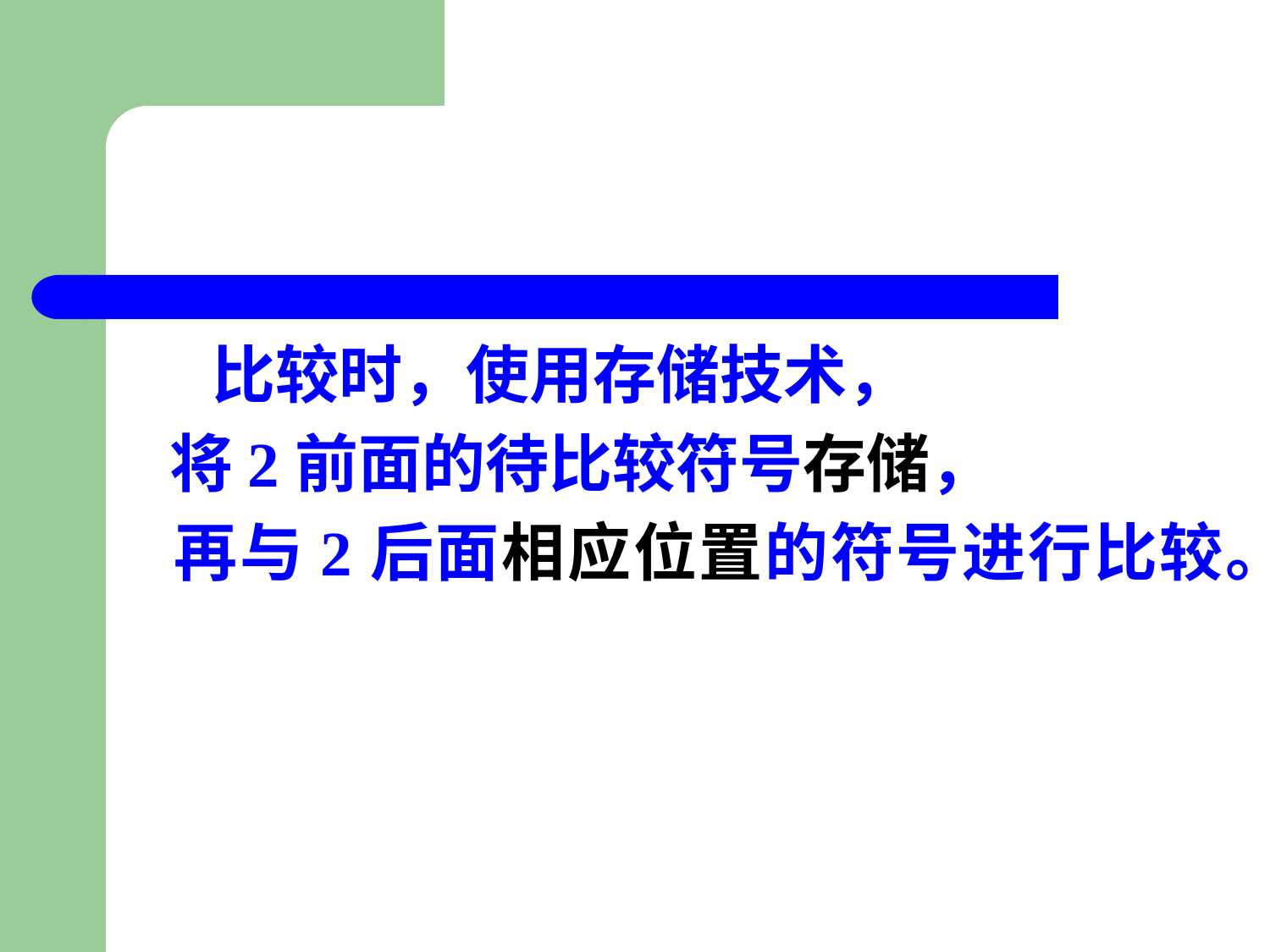

#
    比较时，使用存储技术，
 将2前面的待比较符号存储，
 再与2后面相应位置的符号进行比较。